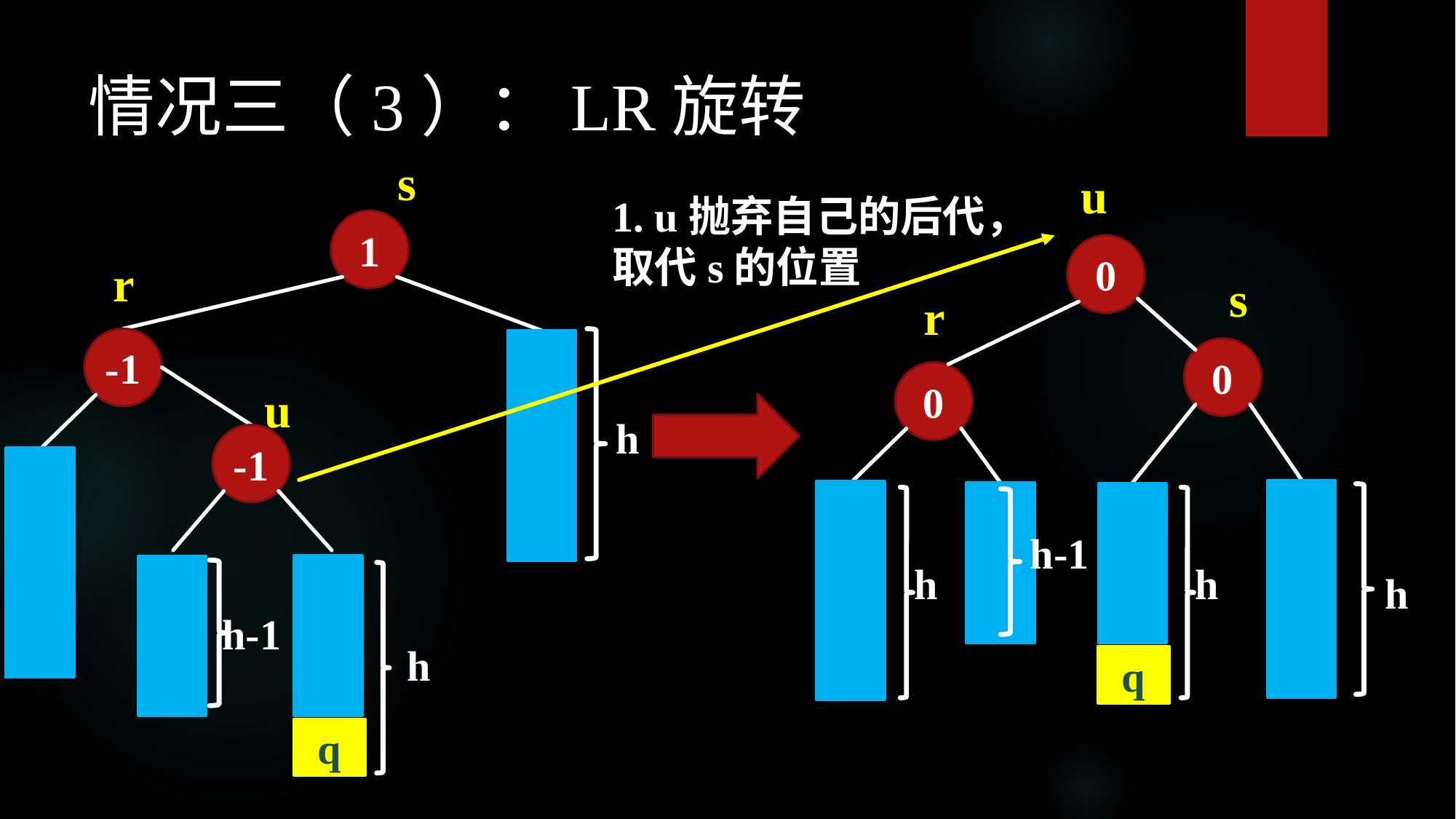

情况三（3）：LR旋转
s
1
r
-1

h
-1

h-1
h
q
u
0
s
r
0
0

h-1
h
h
q

h
1. u抛弃自己的后代，取代s的位置
u